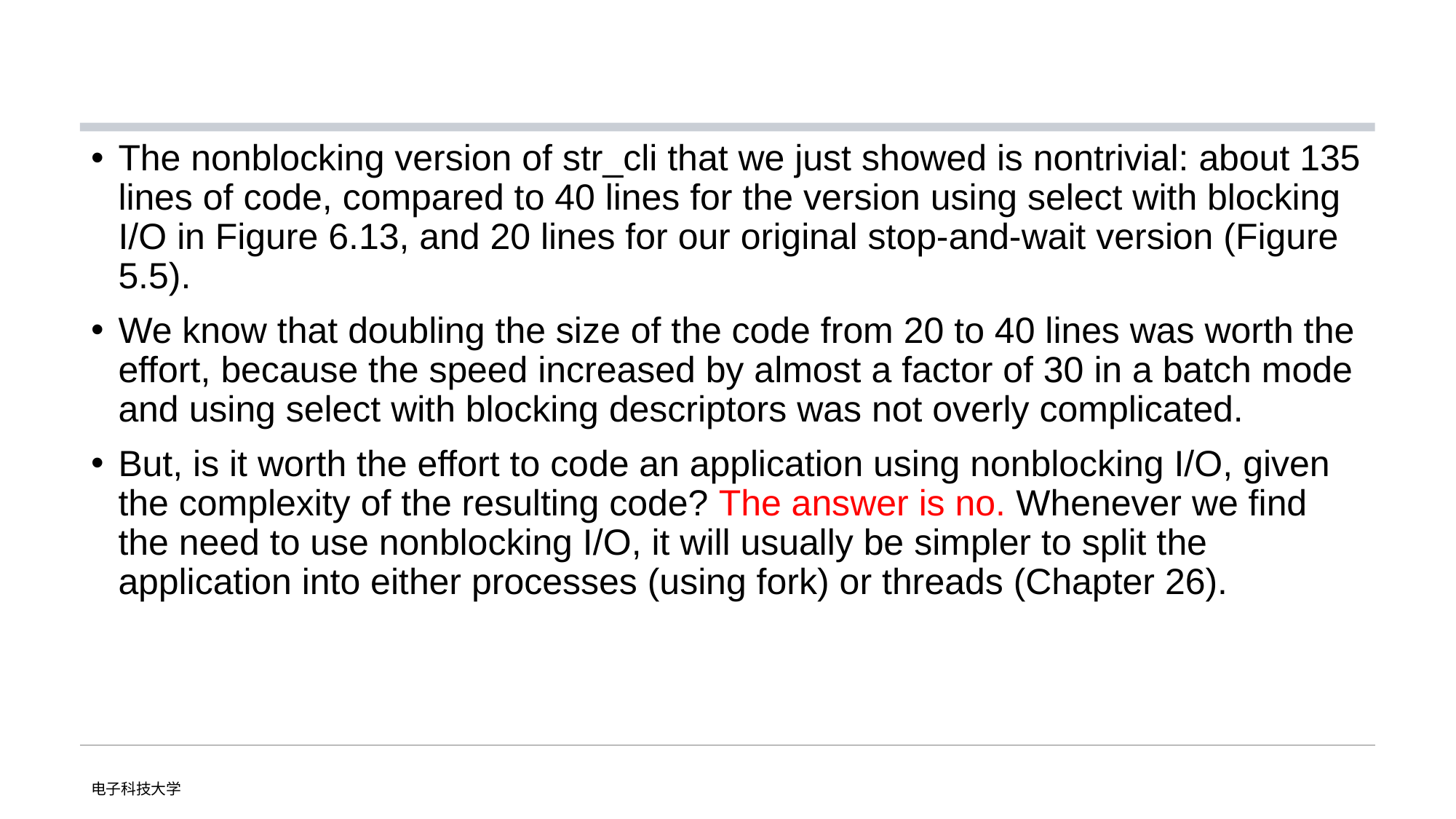

#
The nonblocking version of str_cli that we just showed is nontrivial: about 135 lines of code, compared to 40 lines for the version using select with blocking I/O in Figure 6.13, and 20 lines for our original stop-and-wait version (Figure 5.5).
We know that doubling the size of the code from 20 to 40 lines was worth the effort, because the speed increased by almost a factor of 30 in a batch mode and using select with blocking descriptors was not overly complicated.
But, is it worth the effort to code an application using nonblocking I/O, given the complexity of the resulting code? The answer is no. Whenever we find the need to use nonblocking I/O, it will usually be simpler to split the application into either processes (using fork) or threads (Chapter 26).

电子科技大学